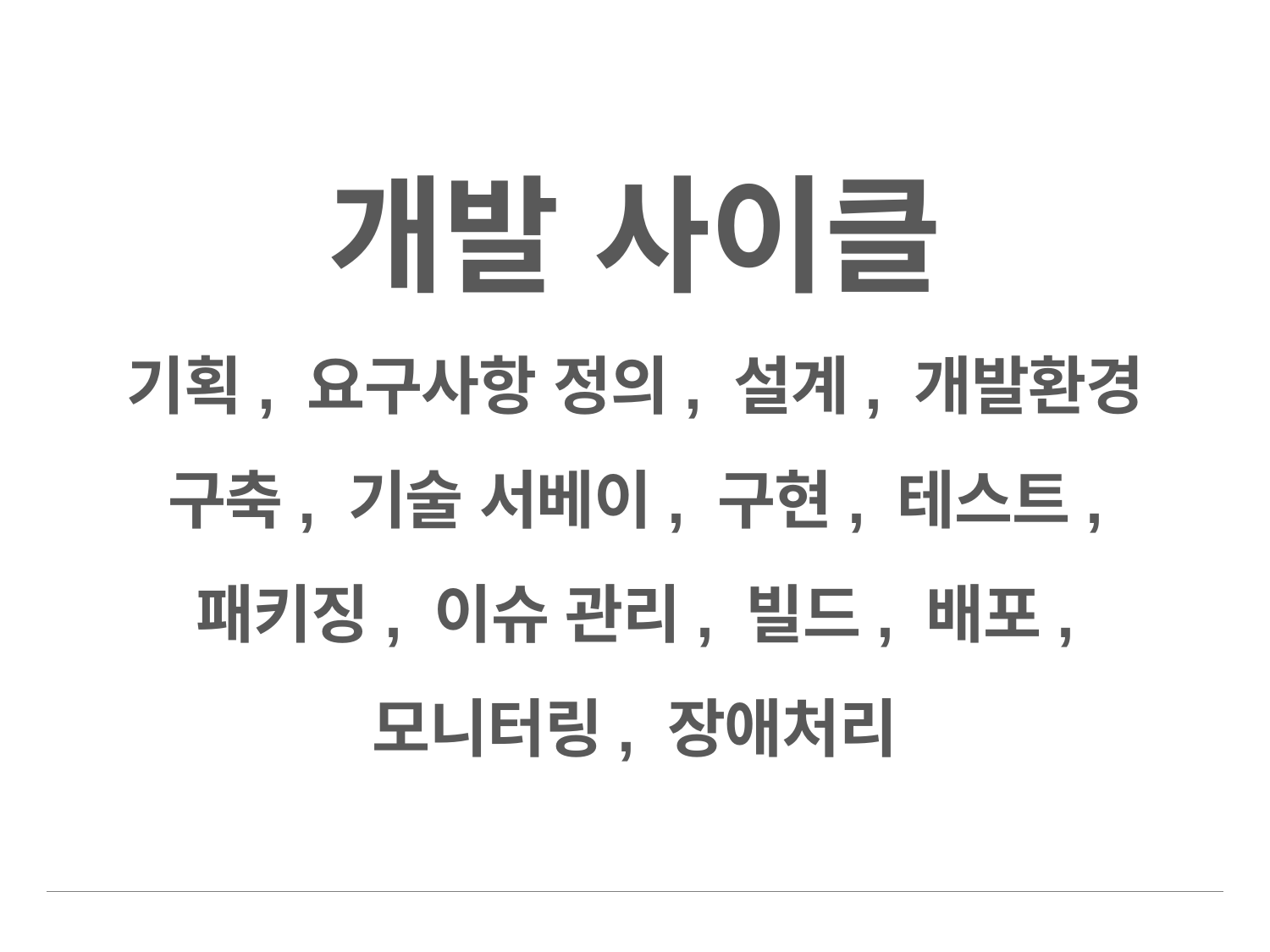

# 개발 사이클 기획, 요구사항 정의, 설계, 개발환경 구축, 기술 서베이, 구현, 테스트, 패키징, 이슈 관리, 빌드, 배포, 모니터링, 장애처리